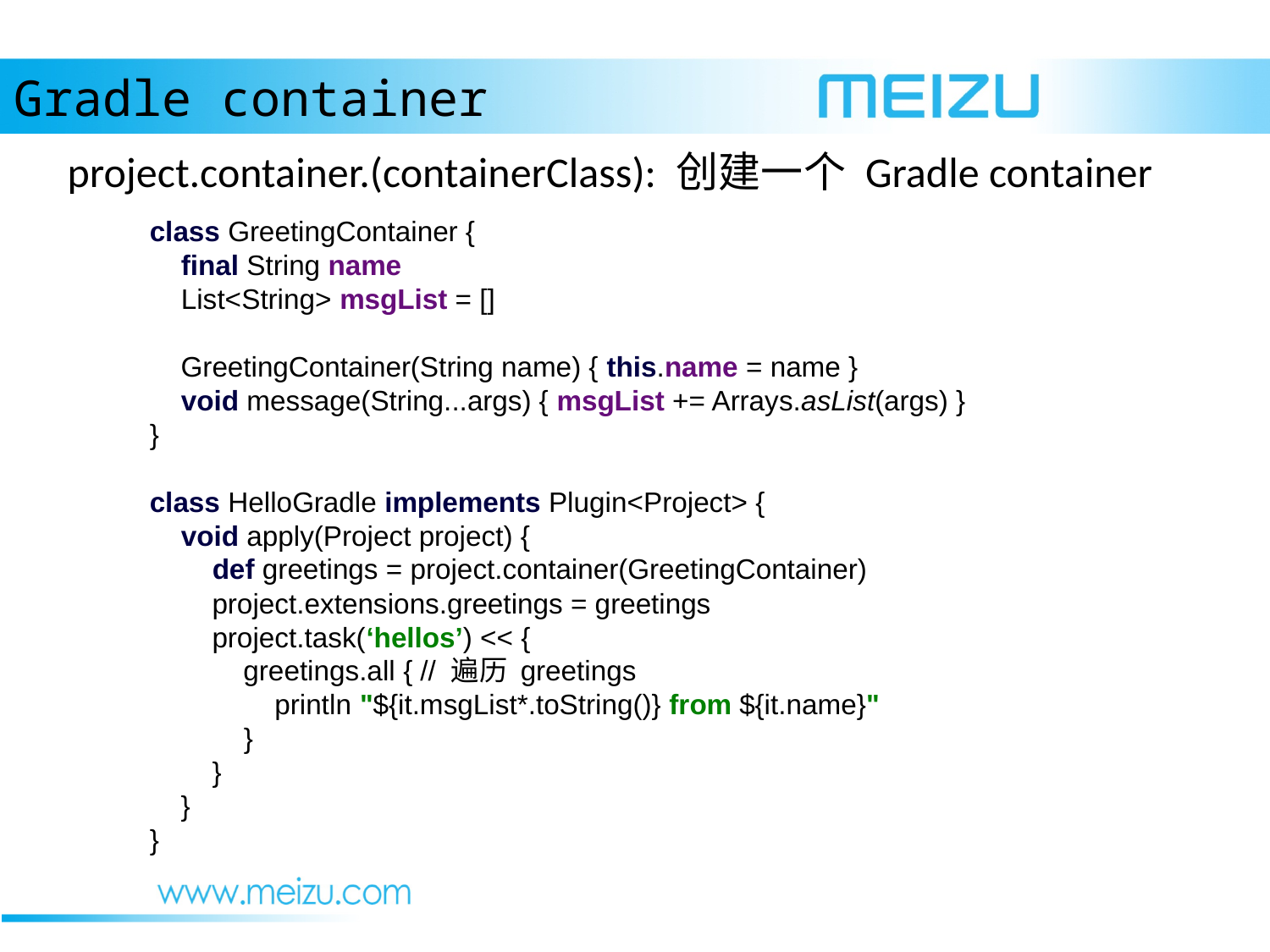

Gradle container
project.container.(containerClass): 创建一个 Gradle container
class GreetingContainer {
    final String name
    List<String> msgList = []
    GreetingContainer(String name) { this.name = name }
    void message(String...args) { msgList += Arrays.asList(args) }
}
class HelloGradle implements Plugin<Project> {
    void apply(Project project) {
        def greetings = project.container(GreetingContainer)
        project.extensions.greetings = greetings
        project.task(‘hellos’) << {
            greetings.all { // 遍历 greetings
                println "${it.msgList*.toString()} from ${it.name}"
            }
        }
    }
}